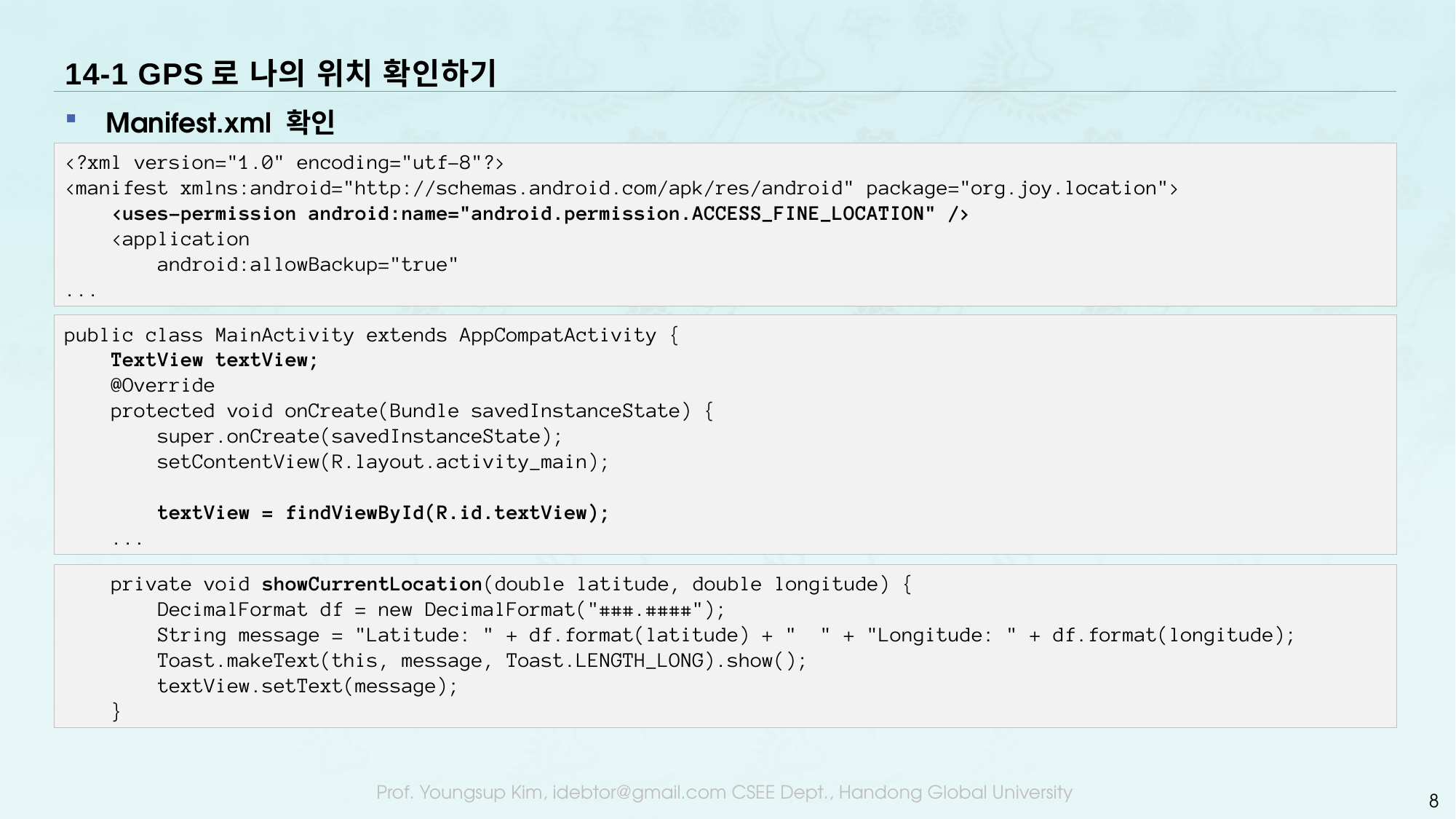

# 14-1 GPS로 나의 위치 확인하기
Manifest.xml 확인

<?xml version="1.0" encoding="utf-8"?>
<manifest xmlns:android="http://schemas.android.com/apk/res/android" package="org.joy.location">
    <uses-permission android:name="android.permission.ACCESS_FINE_LOCATION" />
    <application
        android:allowBackup="true"
...
public class MainActivity extends AppCompatActivity {
    TextView textView;
    @Override
    protected void onCreate(Bundle savedInstanceState) {
        super.onCreate(savedInstanceState);
        setContentView(R.layout.activity_main);

        textView = findViewById(R.id.textView);
    ...
    private void showCurrentLocation(double latitude, double longitude) {
        DecimalFormat df = new DecimalFormat("###.####");
        String message = "Latitude: " + df.format(latitude) + "  " + "Longitude: " + df.format(longitude);
        Toast.makeText(this, message, Toast.LENGTH_LONG).show();
        textView.setText(message);
    }
8